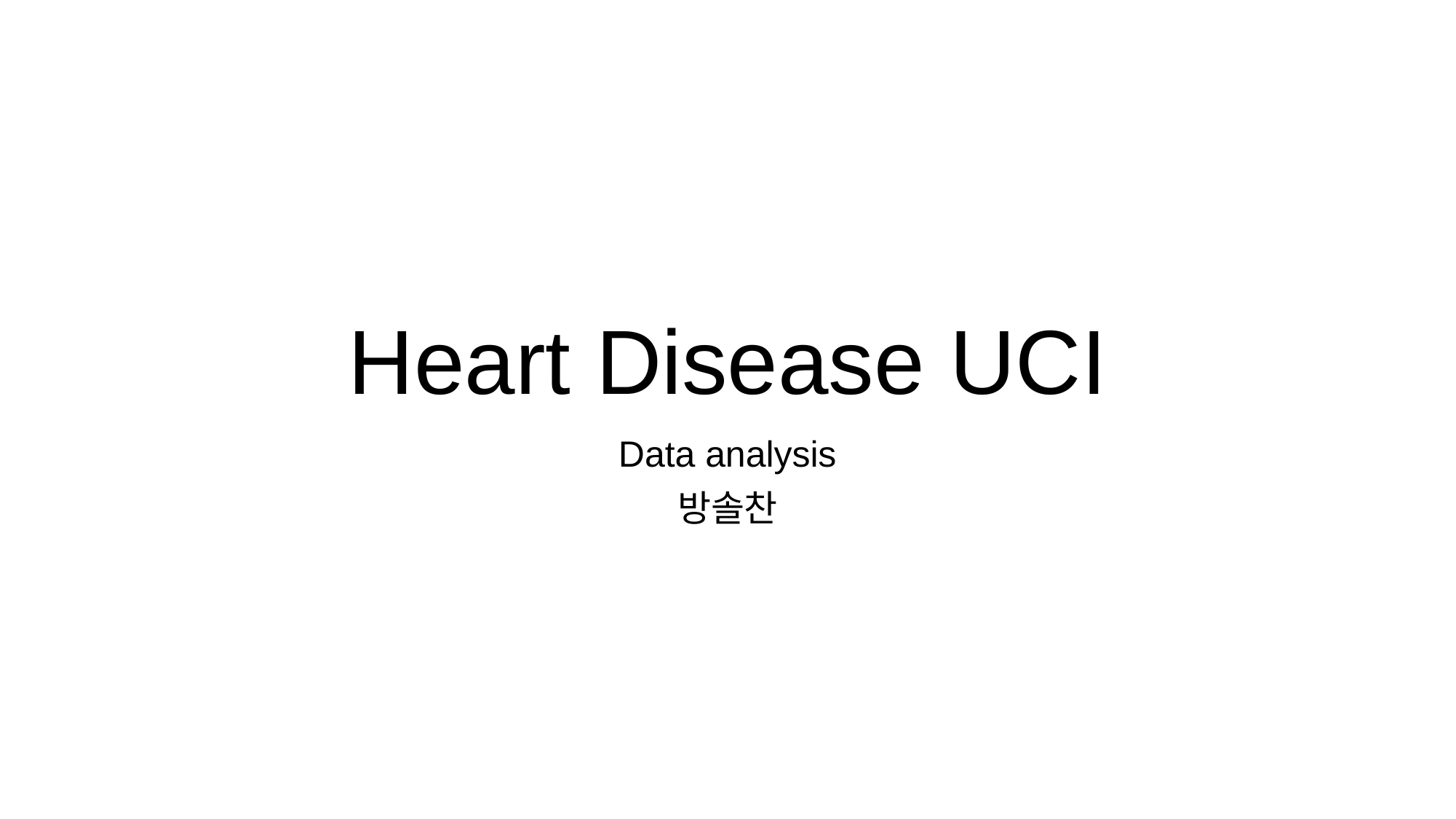

# Heart Disease UCI
Data analysis
방솔찬